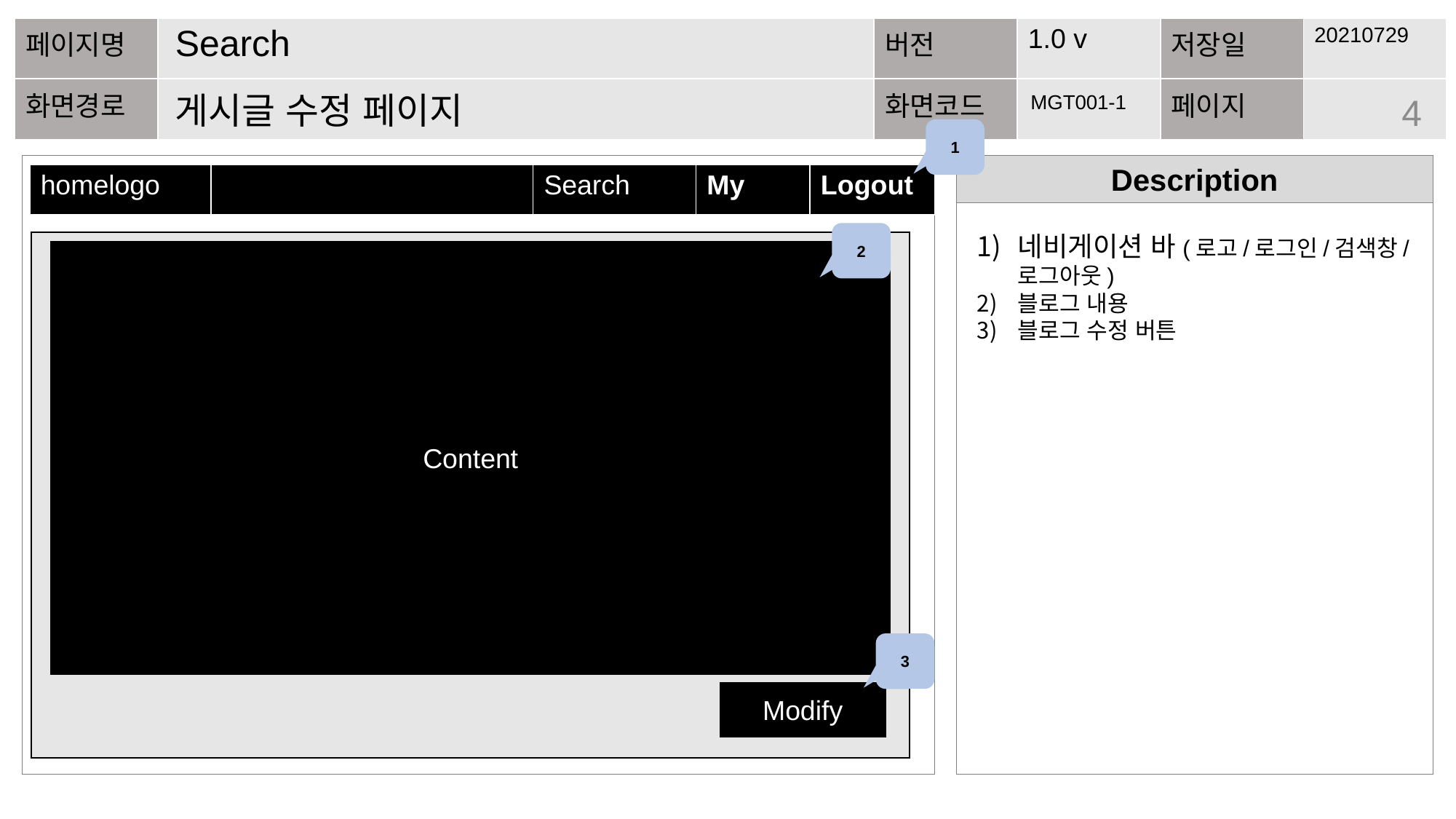

Search
4
MGT001-1
게시글 수정 페이지
1
| homelogo |  | Search | My | Logout |
| --- | --- | --- | --- | --- |
2
네비게이션 바(로고/로그인/검색창/ 로그아웃)
블로그 내용
블로그 수정 버튼

Post
Content
3
Modify